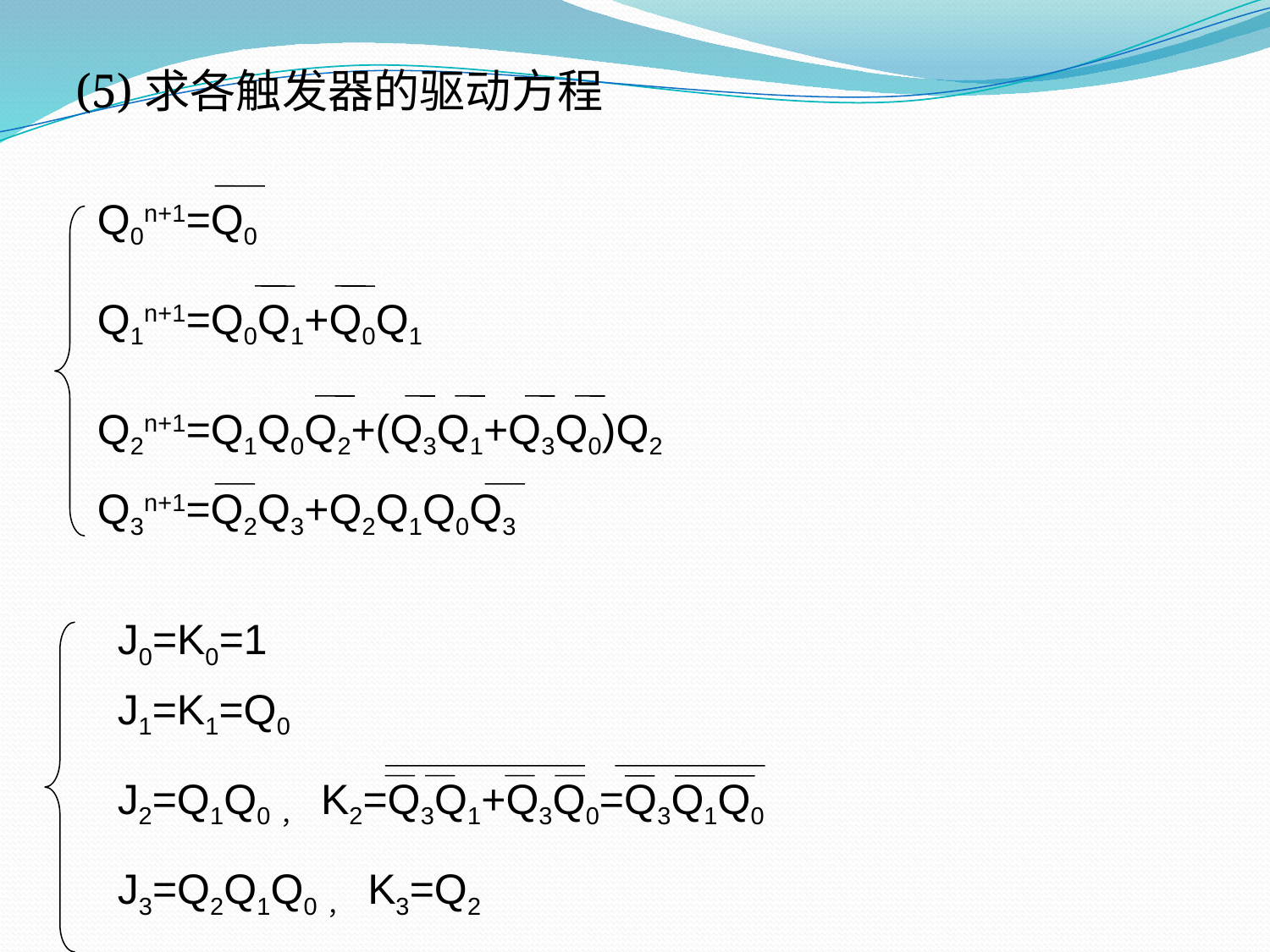

(5)求各触发器的驱动方程
Q0n+1=Q0

Q1n+1=Q0Q1+Q0Q1

Q2n+1=Q1Q0Q2+(Q3Q1+Q3Q0)Q2

Q3n+1=Q2Q3+Q2Q1Q0Q3

J0=K0=1

J1=K1=Q0
J2=Q1Q0， K2=Q3Q1+Q3Q0=Q3Q1Q0

J3=Q2Q1Q0， K3=Q2